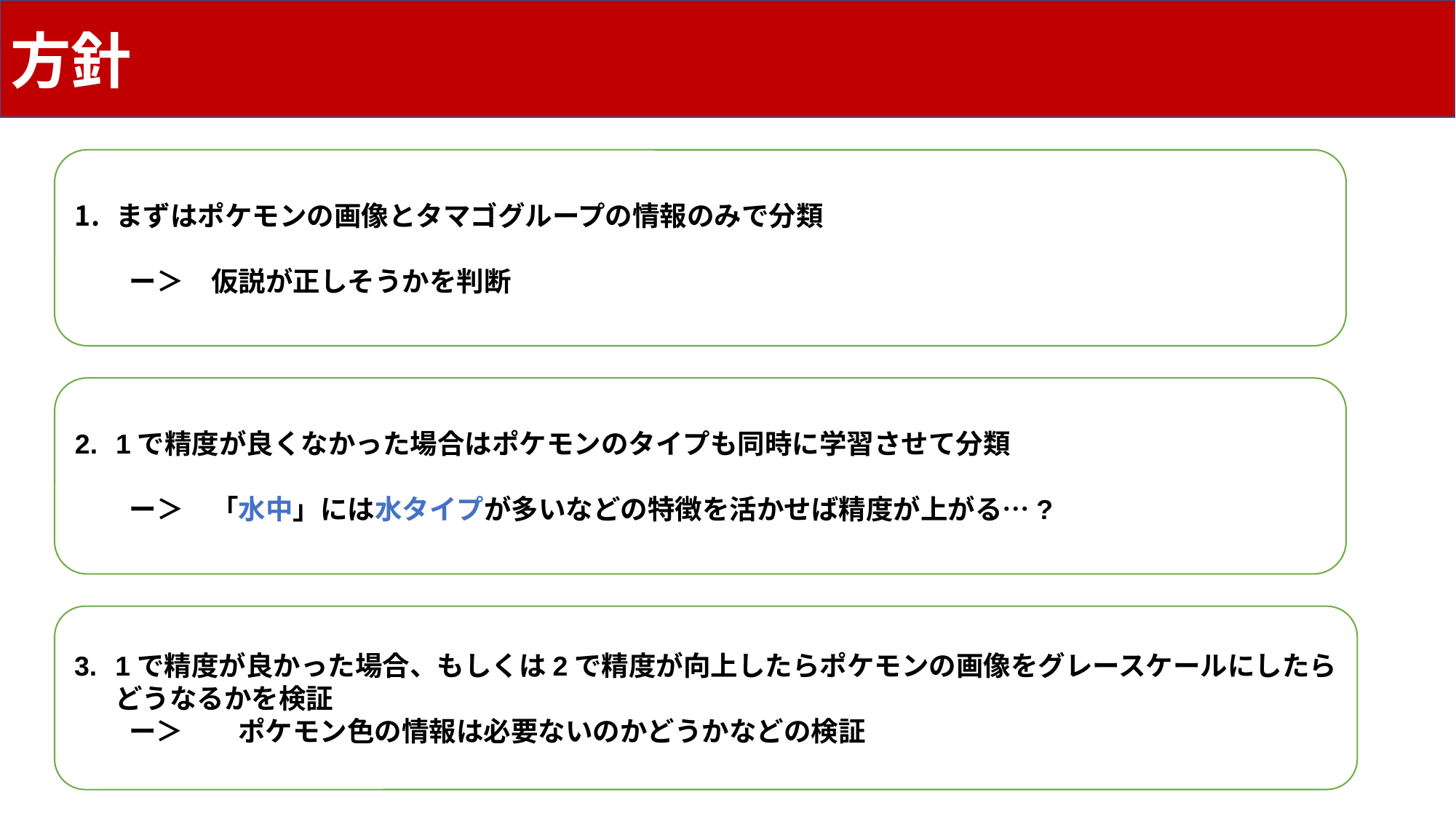

方針
まずはポケモンの画像とタマゴグループの情報のみで分類

　　ー＞　仮説が正しそうかを判断
1で精度が良くなかった場合はポケモンのタイプも同時に学習させて分類

　　ー＞　「水中」には水タイプが多いなどの特徴を活かせば精度が上がる…?
1で精度が良かった場合、もしくは2で精度が向上したらポケモンの画像をグレースケールにしたらどうなるかを検証
　　ー＞　　ポケモン色の情報は必要ないのかどうかなどの検証